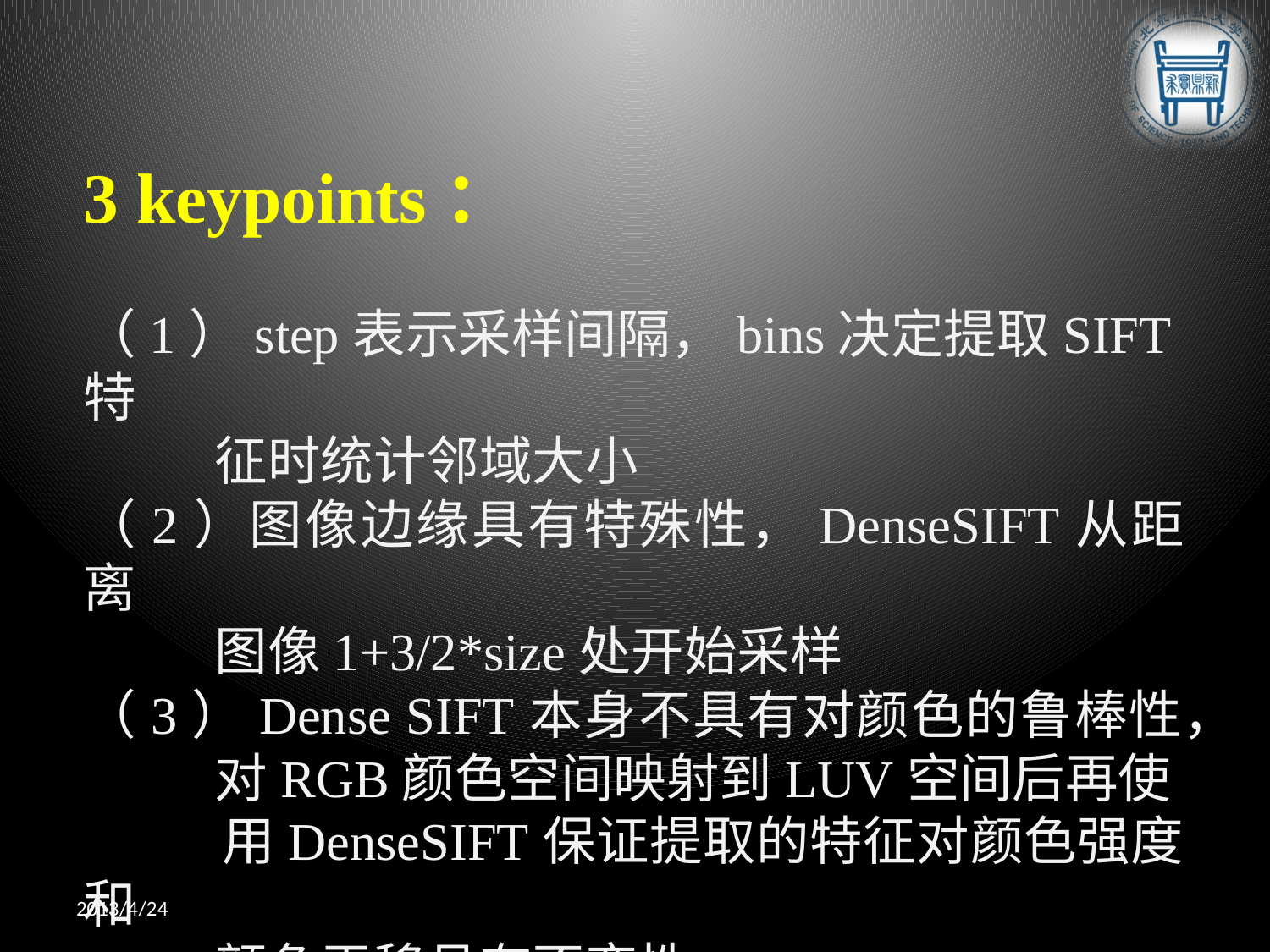

3 keypoints：

（1）step表示采样间隔，bins决定提取SIFT特
          征时统计邻域大小
（2）图像边缘具有特殊性，DenseSIFT从距离
          图像1+3/2*size处开始采样
（3）Dense SIFT本身不具有对颜色的鲁棒性，
          对RGB颜色空间映射到LUV空间后再使
          用DenseSIFT保证提取的特征对颜色强度和
          颜色平移具有不变性
2013/4/24